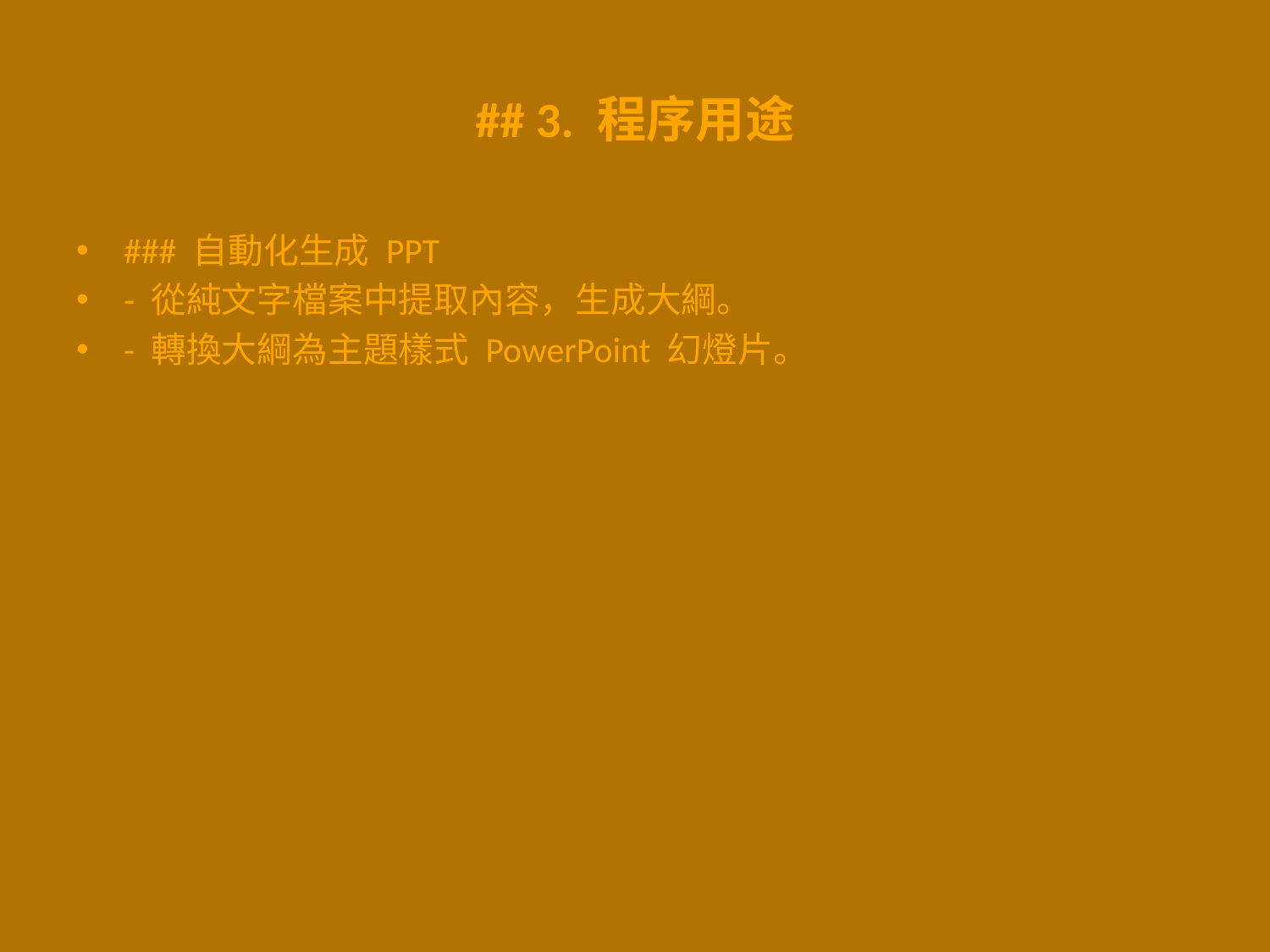

# ## 3. 程序用途
### 自動化生成 PPT
- 從純文字檔案中提取內容，生成大綱。
- 轉換大綱為主題樣式 PowerPoint 幻燈片。